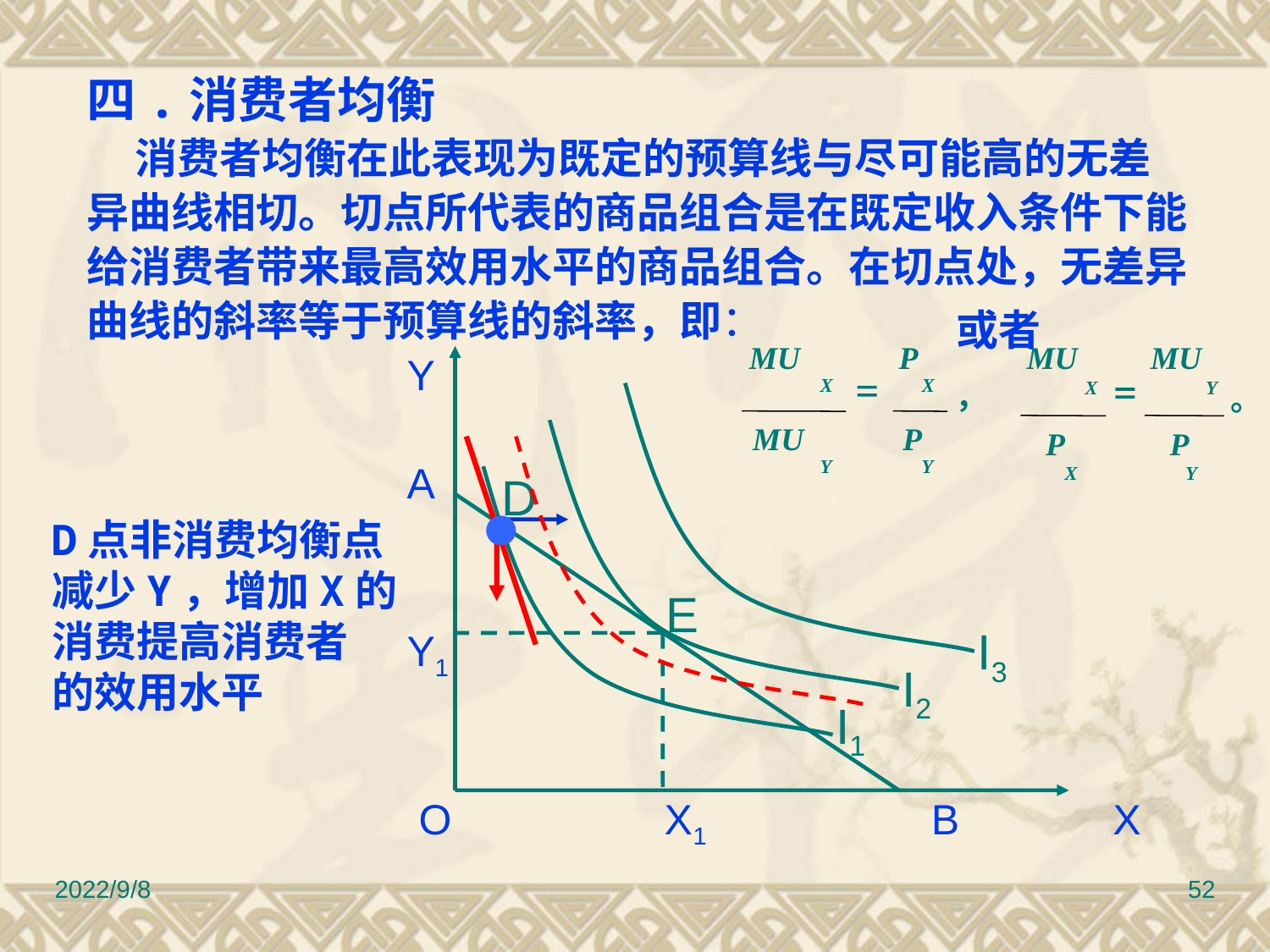

四.消费者均衡
    消费者均衡在此表现为既定的预算线与尽可能高的无差
异曲线相切。切点所代表的商品组合是在既定收入条件下能
给消费者带来最高效用水平的商品组合。在切点处，无差异
曲线的斜率等于预算线的斜率，即：
                           Y

                           A

                           Y1

                            O                  X1                   B             X

或者

MU
P
=
X
X
，

MU
P
Y
Y

MU
MU
=
X
Y
。

P
P
X
Y

D点非消费均衡点
减少Y，增加X的
消费提高消费者
的效用水平

D

E
I3

I2
I1

2022/9/8
52